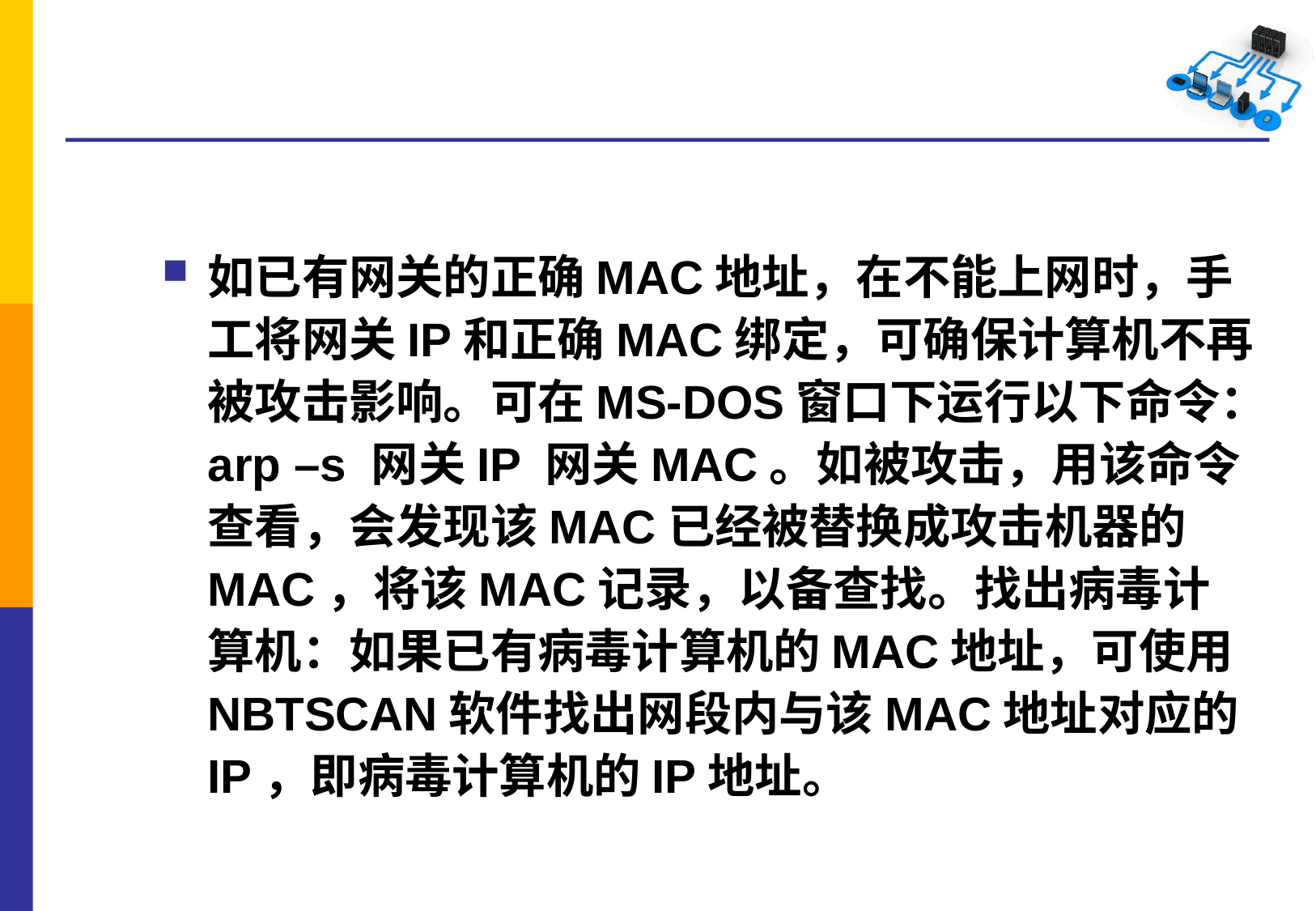

#
如已有网关的正确MAC地址，在不能上网时，手工将网关IP和正确MAC绑定，可确保计算机不再被攻击影响。可在MS-DOS窗口下运行以下命令：arp –s 网关IP 网关MAC。如被攻击，用该命令查看，会发现该MAC已经被替换成攻击机器的MAC，将该MAC记录，以备查找。找出病毒计算机：如果已有病毒计算机的MAC地址，可使用NBTSCAN软件找出网段内与该MAC地址对应的IP，即病毒计算机的IP地址。